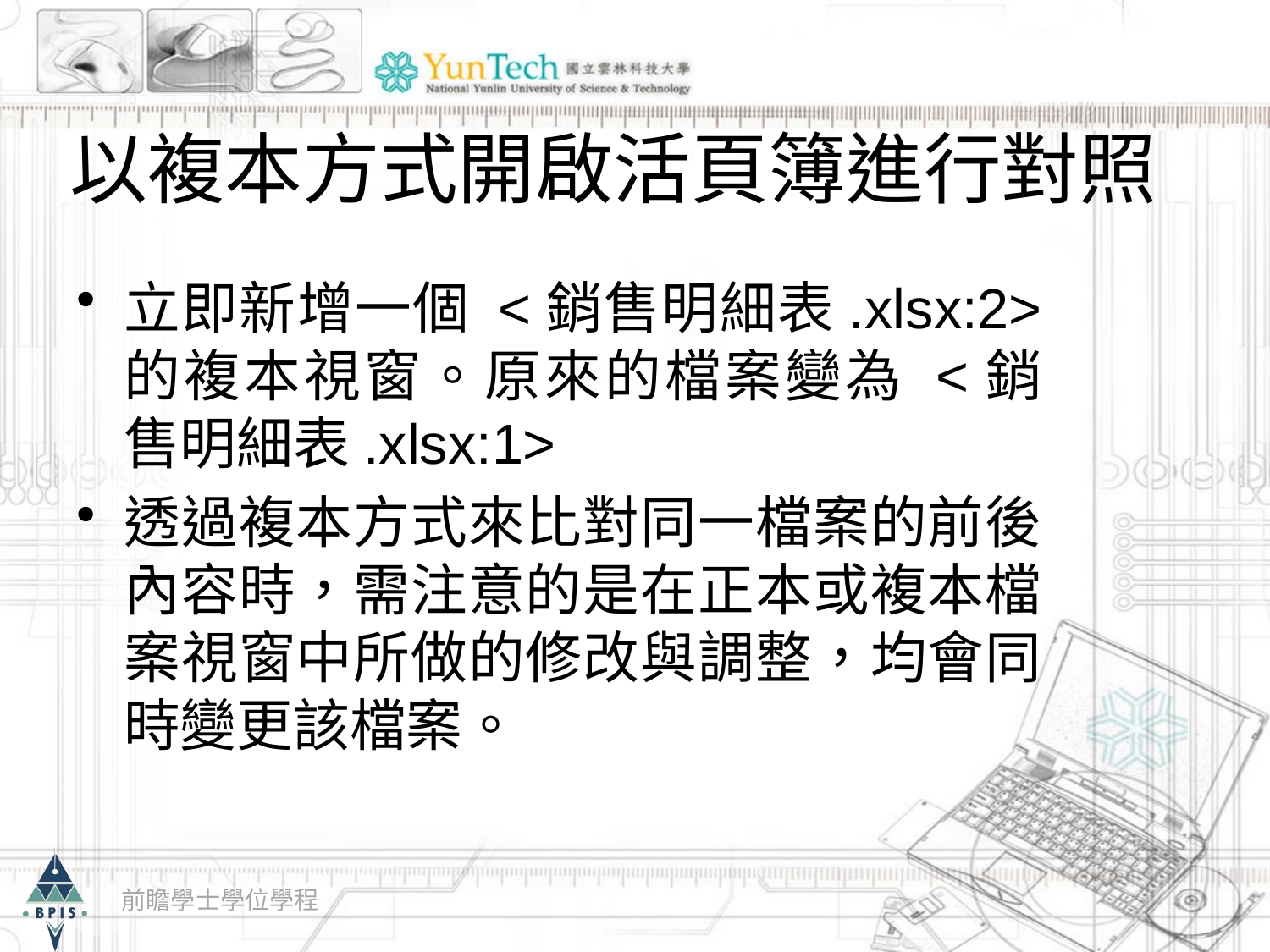

# 以複本方式開啟活頁簿進行對照
立即新增一個 <銷售明細表.xlsx:2> 的複本視窗。原來的檔案變為 <銷售明細表.xlsx:1>
透過複本方式來比對同一檔案的前後內容時，需注意的是在正本或複本檔案視窗中所做的修改與調整，均會同時變更該檔案。